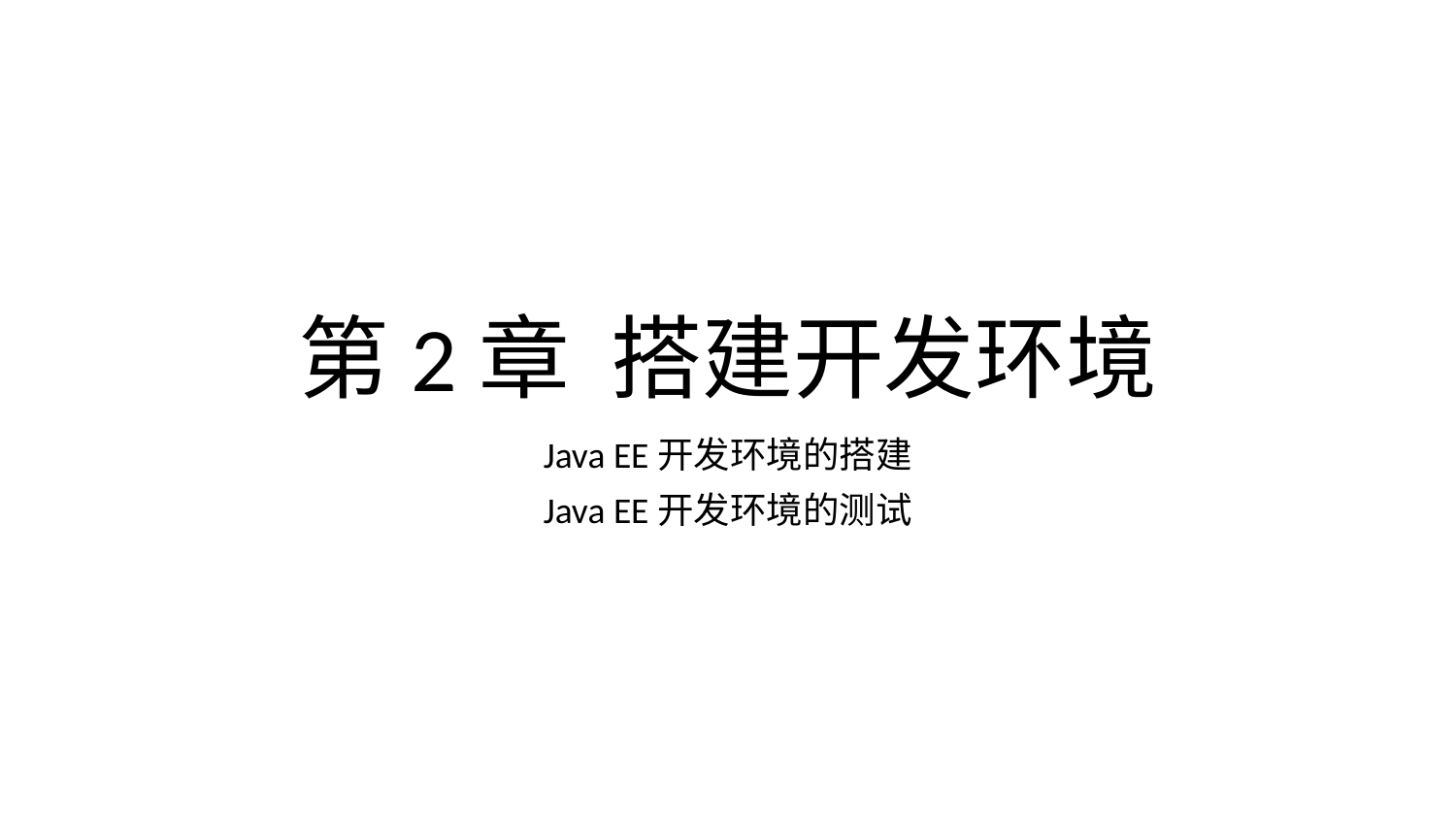

# 第2章  搭建开发环境
Java EE开发环境的搭建
Java EE开发环境的测试